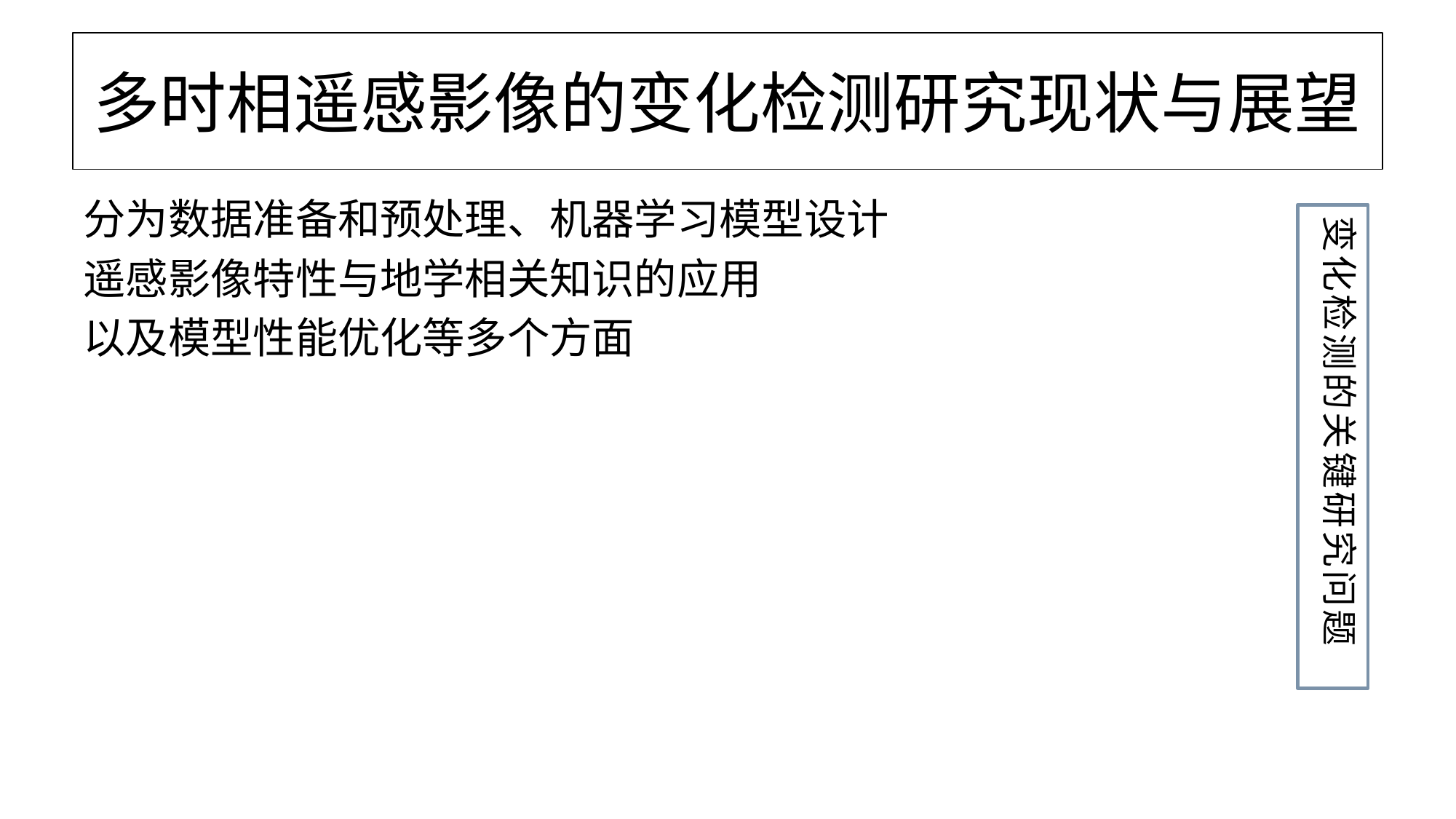

# 多时相遥感影像的变化检测研究现状与展望
分为数据准备和预处理、机器学习模型设计
遥感影像特性与地学相关知识的应用
以及模型性能优化等多个方面
变化检测的关键研究问题